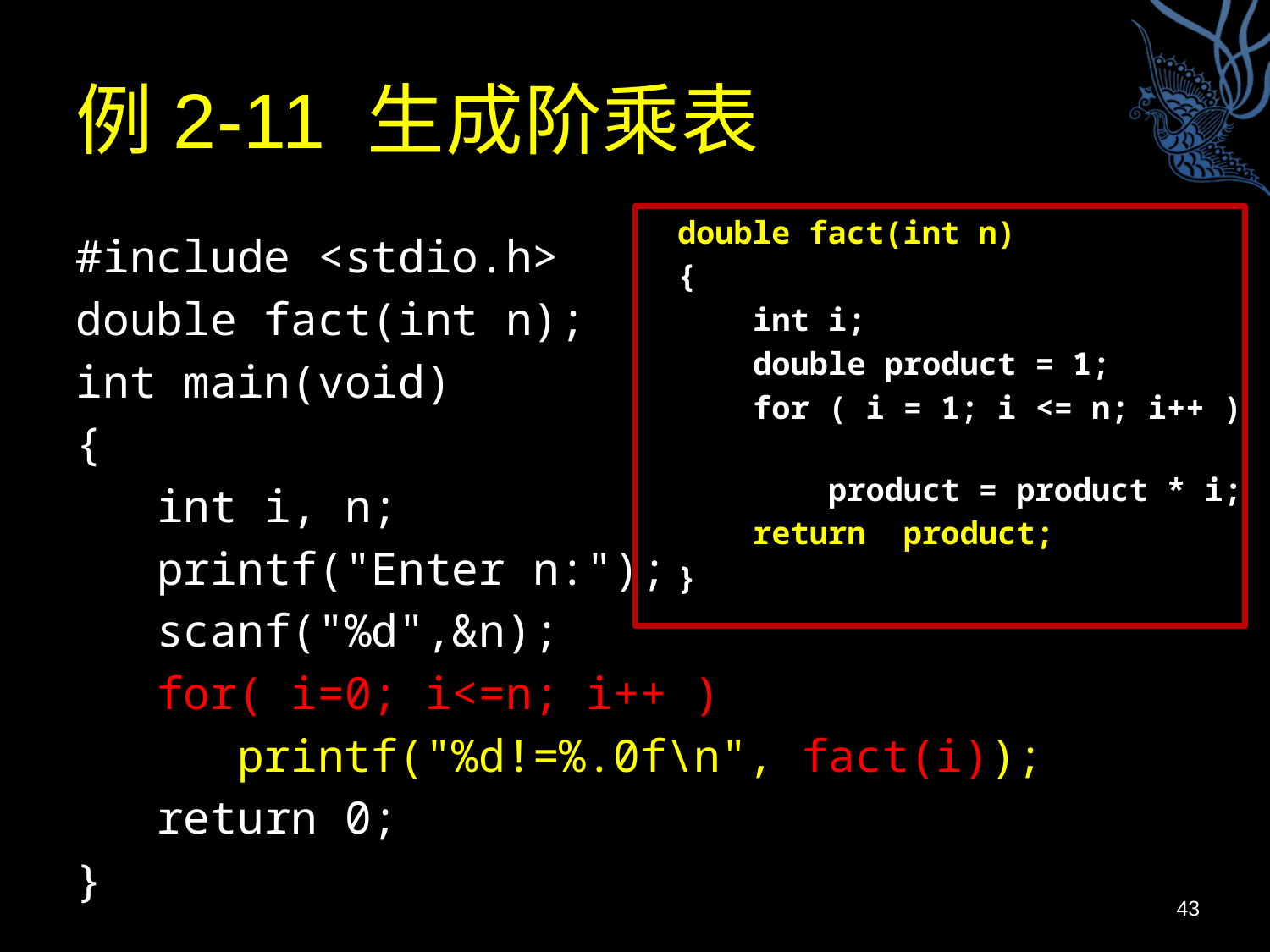

# 例2-11 生成阶乘表
double fact(int n)
{
    int i;
    double product = 1;
    for ( i = 1; i <= n; i++ )
        product = product * i;
    return  product;
}
#include <stdio.h>
double fact(int n);
int main(void)
{
   int i, n;
   printf("Enter n:");
   scanf("%d",&n);
   for( i=0; i<=n; i++ )
      printf("%d!=%.0f\n", fact(i));
   return 0;
}
43